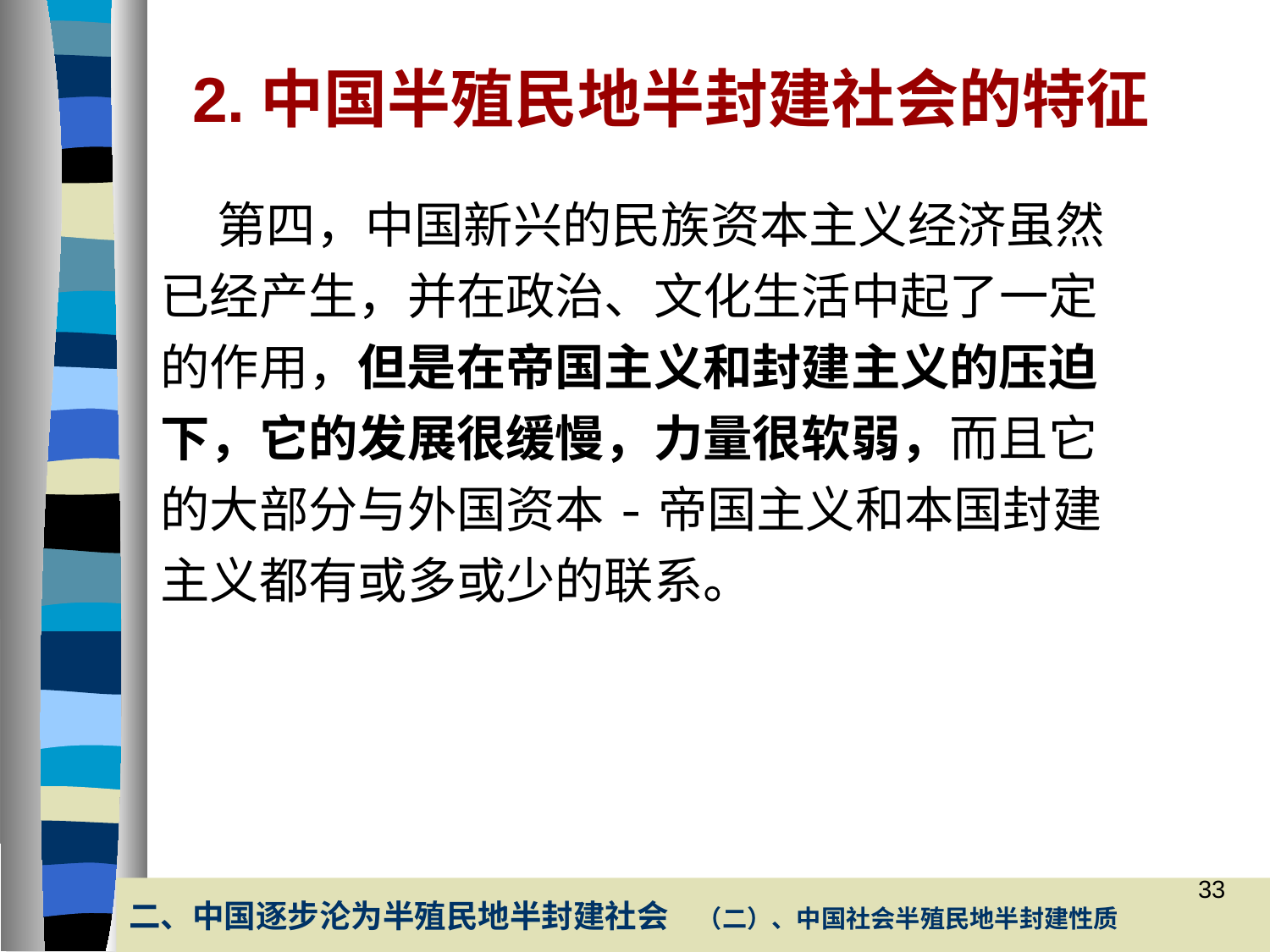

2.中国半殖民地半封建社会的特征

    第四，中国新兴的民族资本主义经济虽然已经产生，并在政治、文化生活中起了一定的作用，但是在帝国主义和封建主义的压迫下，它的发展很缓慢，力量很软弱，而且它的大部分与外国资本-帝国主义和本国封建主义都有或多或少的联系。
33